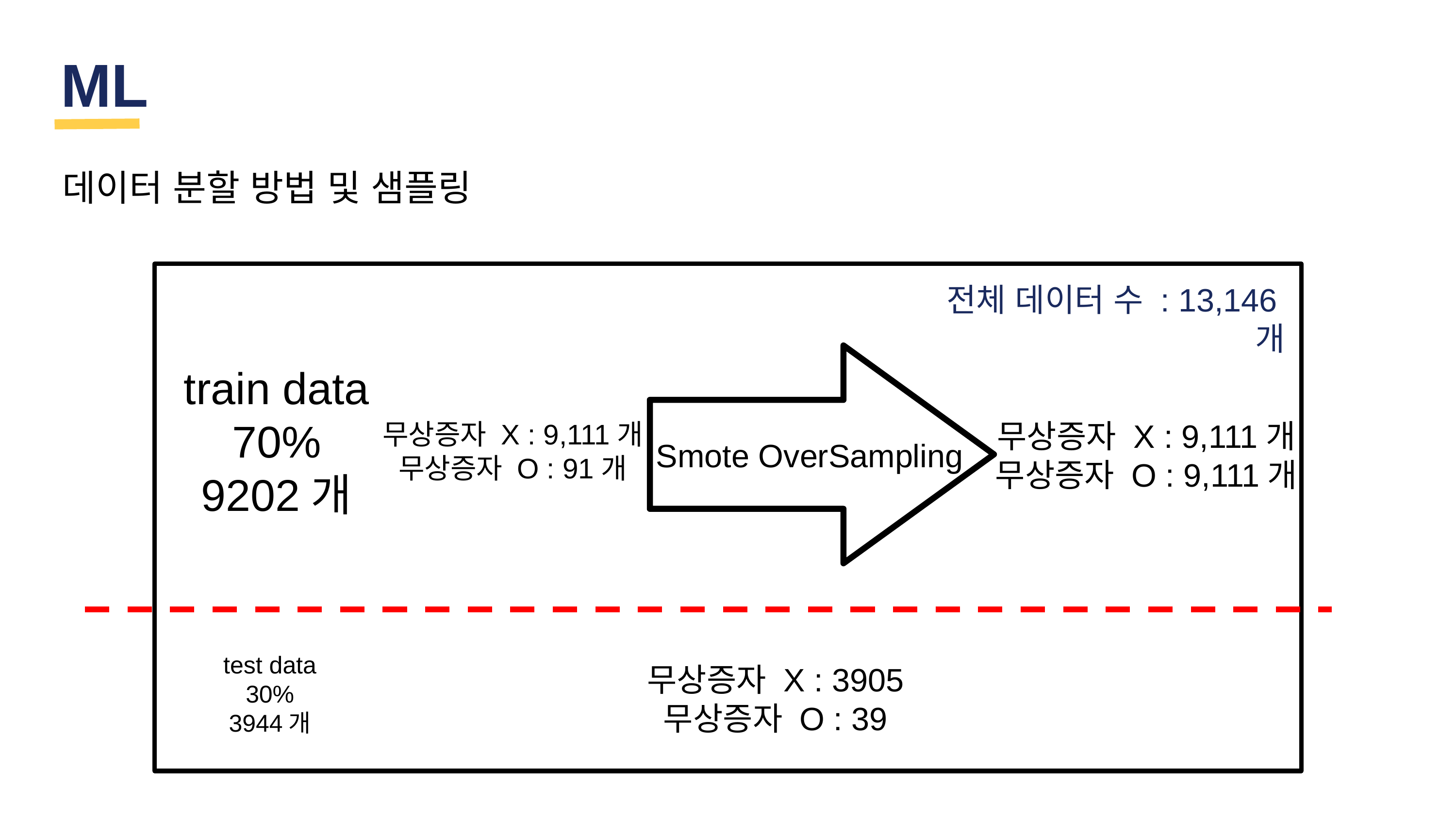

ML
데이터 분할 방법 및 샘플링

전체 데이터 수 : 13,146개

train data
70%
9202개
무상증자 X : 9,111개
무상증자 O : 9,111개
무상증자 X : 9,111개
무상증자 O : 91개
Smote OverSampling
test data
30%
3944개
무상증자 X : 3905
무상증자 O : 39